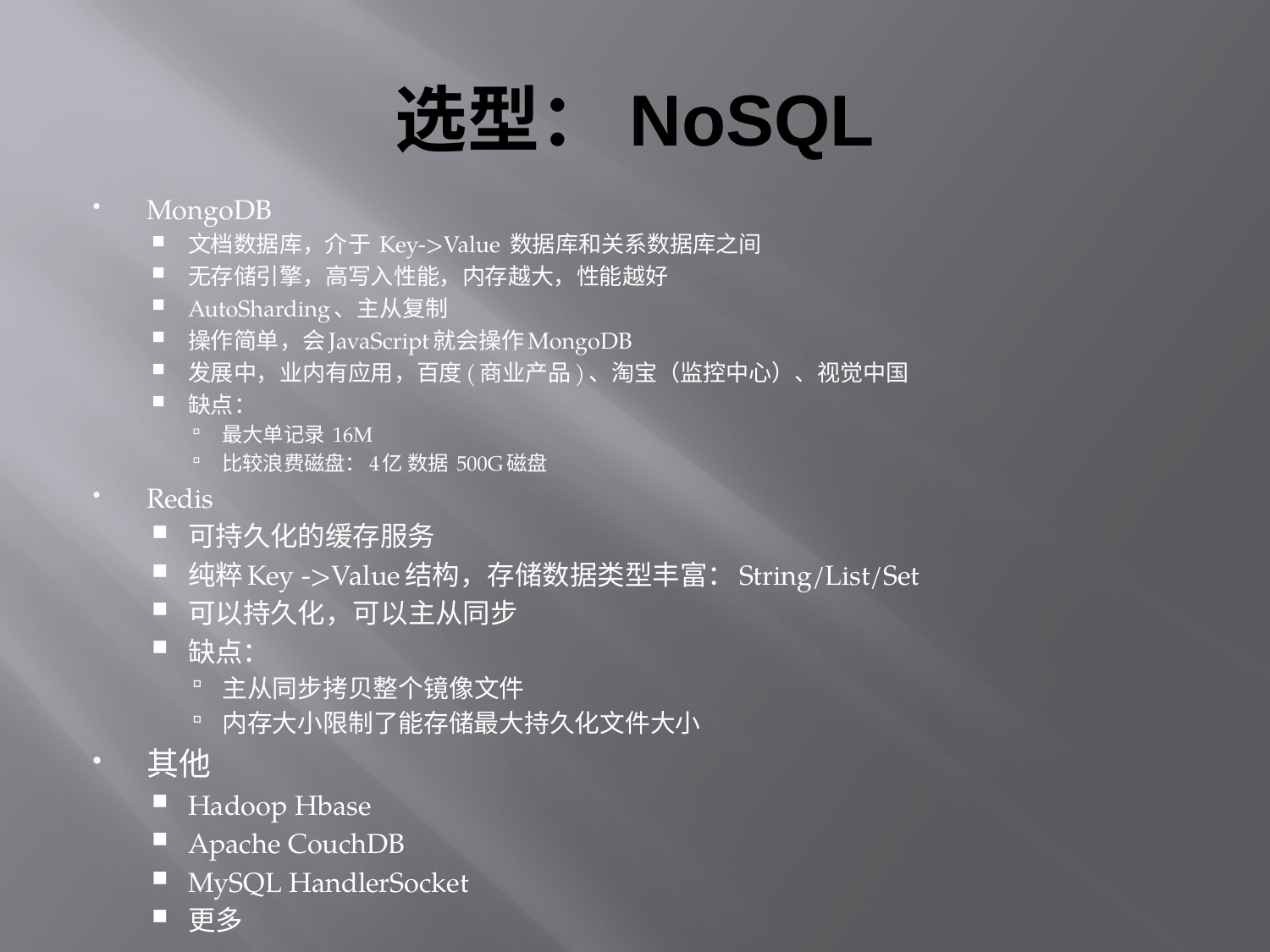

# 选型：NoSQL
MongoDB
文档数据库，介于 Key->Value 数据库和关系数据库之间
无存储引擎，高写入性能，内存越大，性能越好
AutoSharding、主从复制
操作简单，会JavaScript就会操作MongoDB
发展中，业内有应用，百度(商业产品)、淘宝（监控中心）、视觉中国
缺点：
最大单记录 16M
比较浪费磁盘：4亿 数据 500G磁盘
Redis
可持久化的缓存服务
纯粹Key ->Value结构，存储数据类型丰富：String/List/Set
可以持久化，可以主从同步
缺点：
主从同步拷贝整个镜像文件
内存大小限制了能存储最大持久化文件大小
其他
Hadoop Hbase
Apache CouchDB
MySQL HandlerSocket
更多